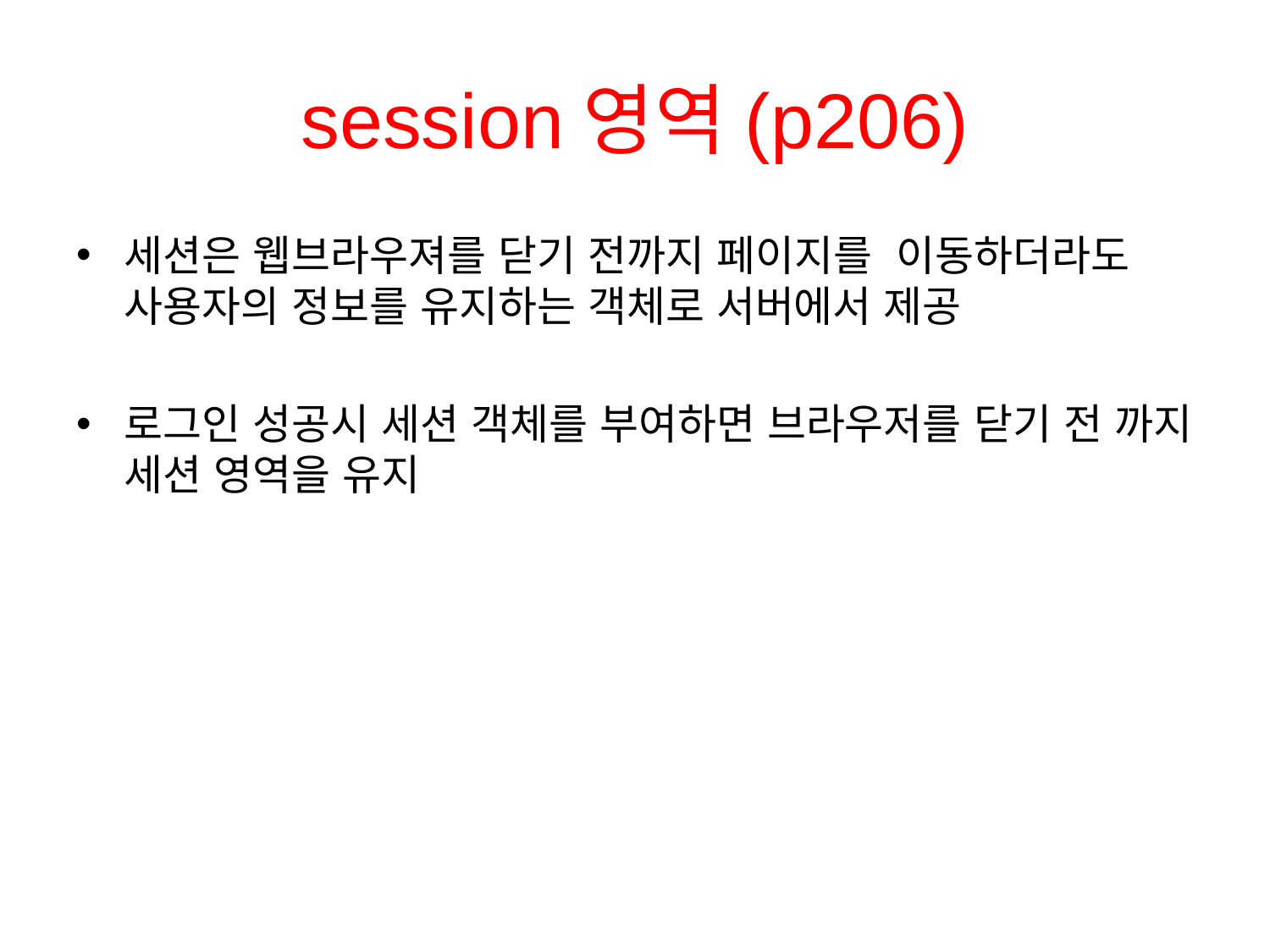

# session영역(p206)
세션은 웹브라우져를 닫기 전까지 페이지를  이동하더라도 사용자의 정보를 유지하는 객체로 서버에서 제공

로그인 성공시 세션 객체를 부여하면 브라우저를 닫기 전 까지 세션 영역을 유지